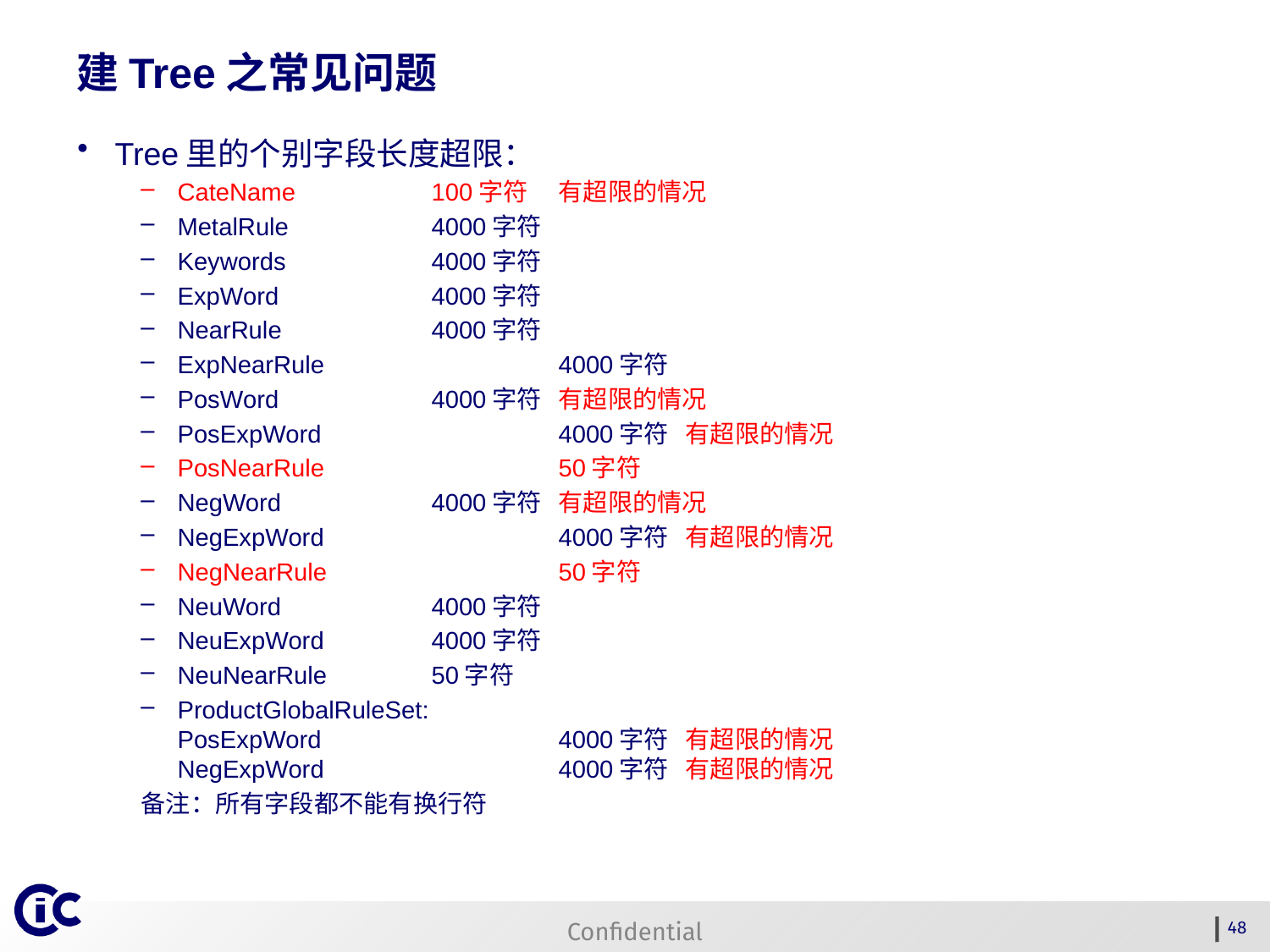

# 建Tree之常见问题
Tree里的个别字段长度超限：
CateName		100字符	有超限的情况
MetalRule		4000字符
Keywords		4000字符
ExpWord		4000字符
NearRule		4000字符
ExpNearRule		4000字符
PosWord		4000字符	有超限的情况
PosExpWord		4000字符	有超限的情况
PosNearRule 		50字符
NegWord 		4000字符	有超限的情况
NegExpWord		4000字符	有超限的情况
NegNearRule		50字符
NeuWord		4000字符
NeuExpWord	4000字符
NeuNearRule	50字符
ProductGlobalRuleSet: 
PosExpWord		4000字符	有超限的情况 
NegExpWord		4000字符	有超限的情况
备注：所有字段都不能有换行符